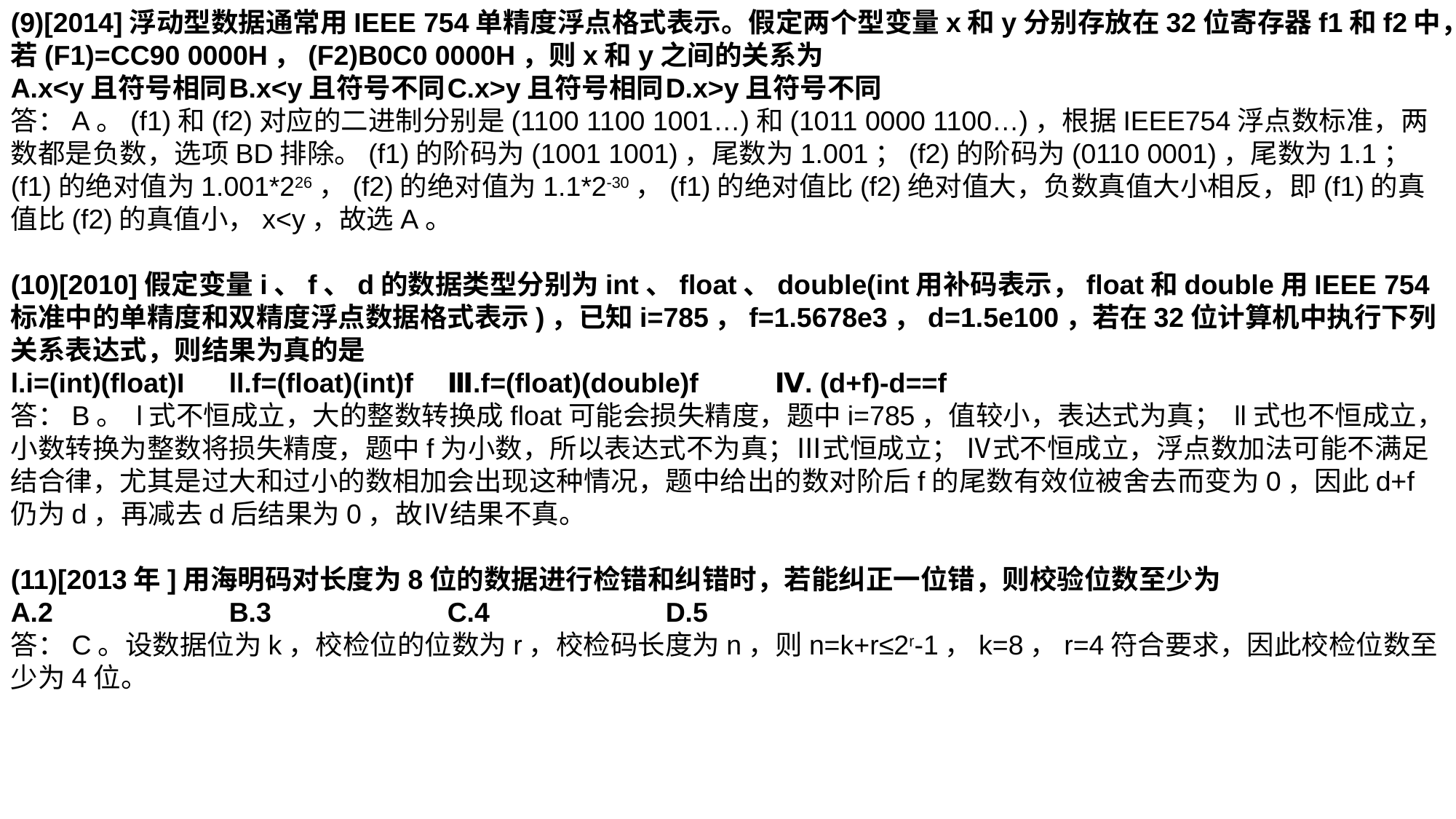

(9)[2014]浮动型数据通常用IEEE 754单精度浮点格式表示。假定两个型变量x和y分别存放在32位寄存器f1和f2中，若(F1)=CC90 0000H，(F2)B0C0 0000H，则x和y之间的关系为
A.x<y且符号相同	B.x<y且符号不同	C.x>y且符号相同	D.x>y且符号不同
答：A。(f1)和(f2)对应的二进制分别是(1100 1100 1001…)和(1011 0000 1100…)，根据IEEE754浮点数标准，两数都是负数，选项BD排除。(f1)的阶码为(1001 1001)，尾数为1.001；(f2)的阶码为(0110 0001)，尾数为1.1；(f1)的绝对值为1.001*226，(f2)的绝对值为1.1*2-30，(f1)的绝对值比(f2)绝对值大，负数真值大小相反，即(f1)的真值比(f2)的真值小，x<y，故选A。

(10)[2010]假定变量i、f、d的数据类型分别为int、float、double(int用补码表示，float和double用IEEE 754标准中的单精度和双精度浮点数据格式表示)，已知i=785，f=1.5678e3，d=1.5e100，若在32位计算机中执行下列关系表达式，则结果为真的是
l.i=(int)(float)I	ll.f=(float)(int)f	Ⅲ.f=(float)(double)f	Ⅳ. (d+f)-d==f
答：B。 l式不恒成立，大的整数转换成float可能会损失精度，题中i=785，值较小，表达式为真； ll式也不恒成立，小数转换为整数将损失精度，题中f为小数，所以表达式不为真；Ⅲ式恒成立； Ⅳ式不恒成立，浮点数加法可能不满足结合律，尤其是过大和过小的数相加会出现这种情况，题中给出的数对阶后f的尾数有效位被舍去而变为0，因此d+f仍为d，再减去d后结果为0，故Ⅳ结果不真。

(11)[2013年]用海明码对长度为8位的数据进行检错和纠错时，若能纠正一位错，则校验位数至少为
A.2		B.3		C.4		D.5
答：C。设数据位为k，校检位的位数为r，校检码长度为n，则n=k+r≤2r-1，k=8，r=4符合要求，因此校检位数至少为4位。